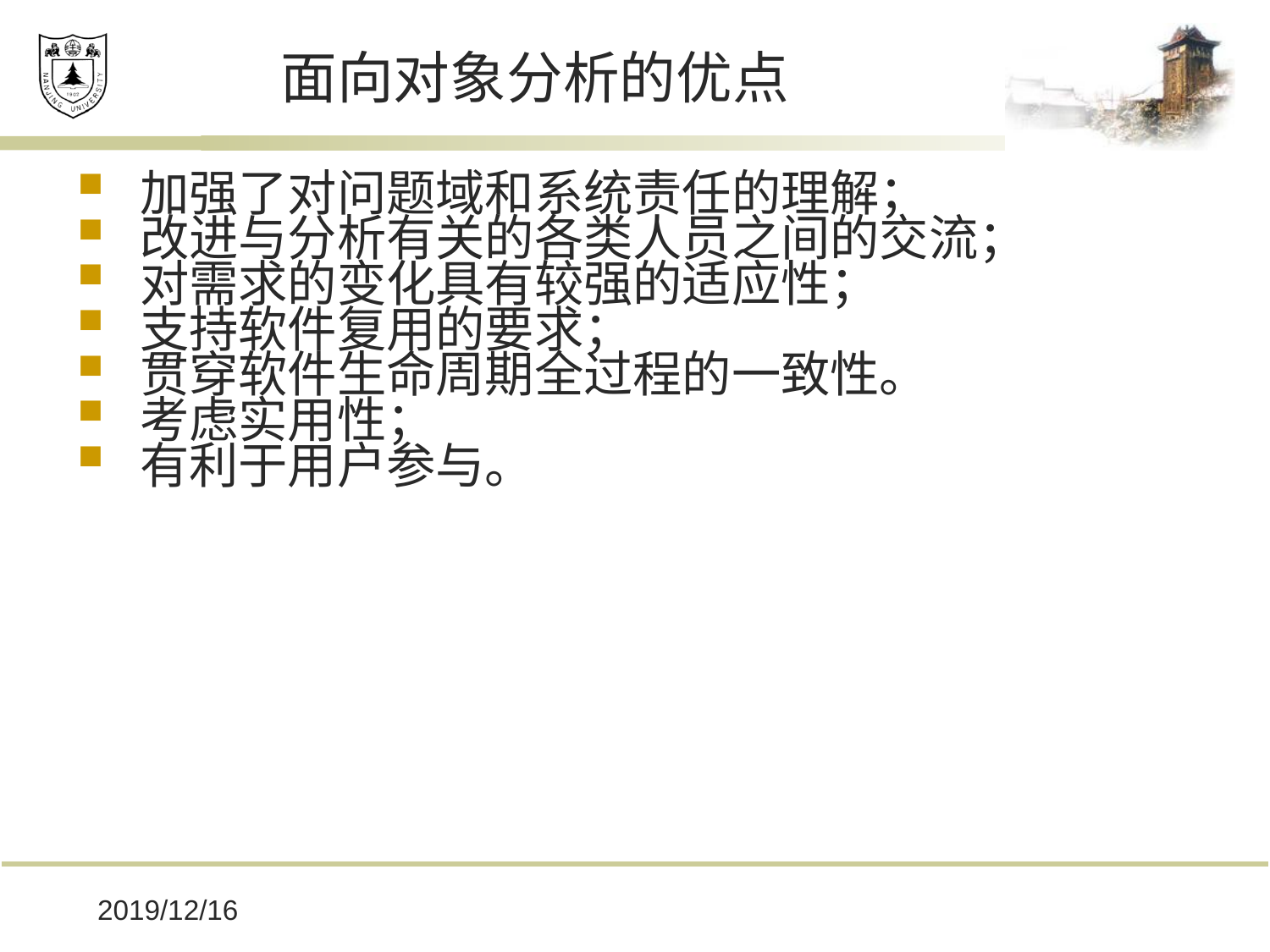

# 面向对象分析的优点
加强了对问题域和系统责任的理解；
改进与分析有关的各类人员之间的交流；
对需求的变化具有较强的适应性；
支持软件复用的要求；
贯穿软件生命周期全过程的一致性。
考虑实用性；
有利于用户参与。
2019/12/16